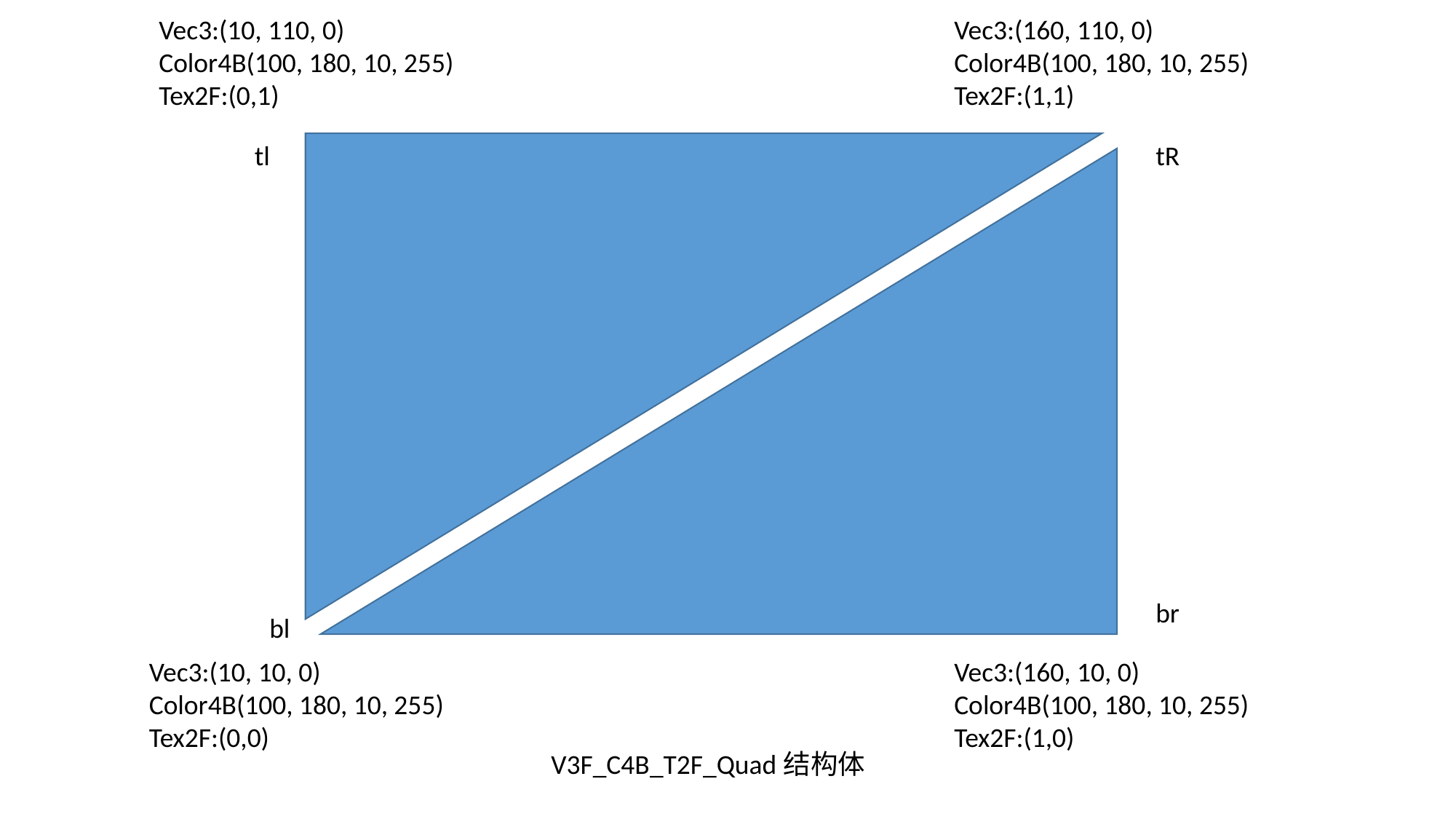

Vec3:(10, 110, 0)
Color4B(100, 180, 10, 255)
Tex2F:(0,1)
Vec3:(160, 110, 0)
Color4B(100, 180, 10, 255)
Tex2F:(1,1)
tl

tR

br
bl
Vec3:(10, 10, 0)
Color4B(100, 180, 10, 255)
Tex2F:(0,0)
Vec3:(160, 10, 0)
Color4B(100, 180, 10, 255)
Tex2F:(1,0)
V3F_C4B_T2F_Quad结构体